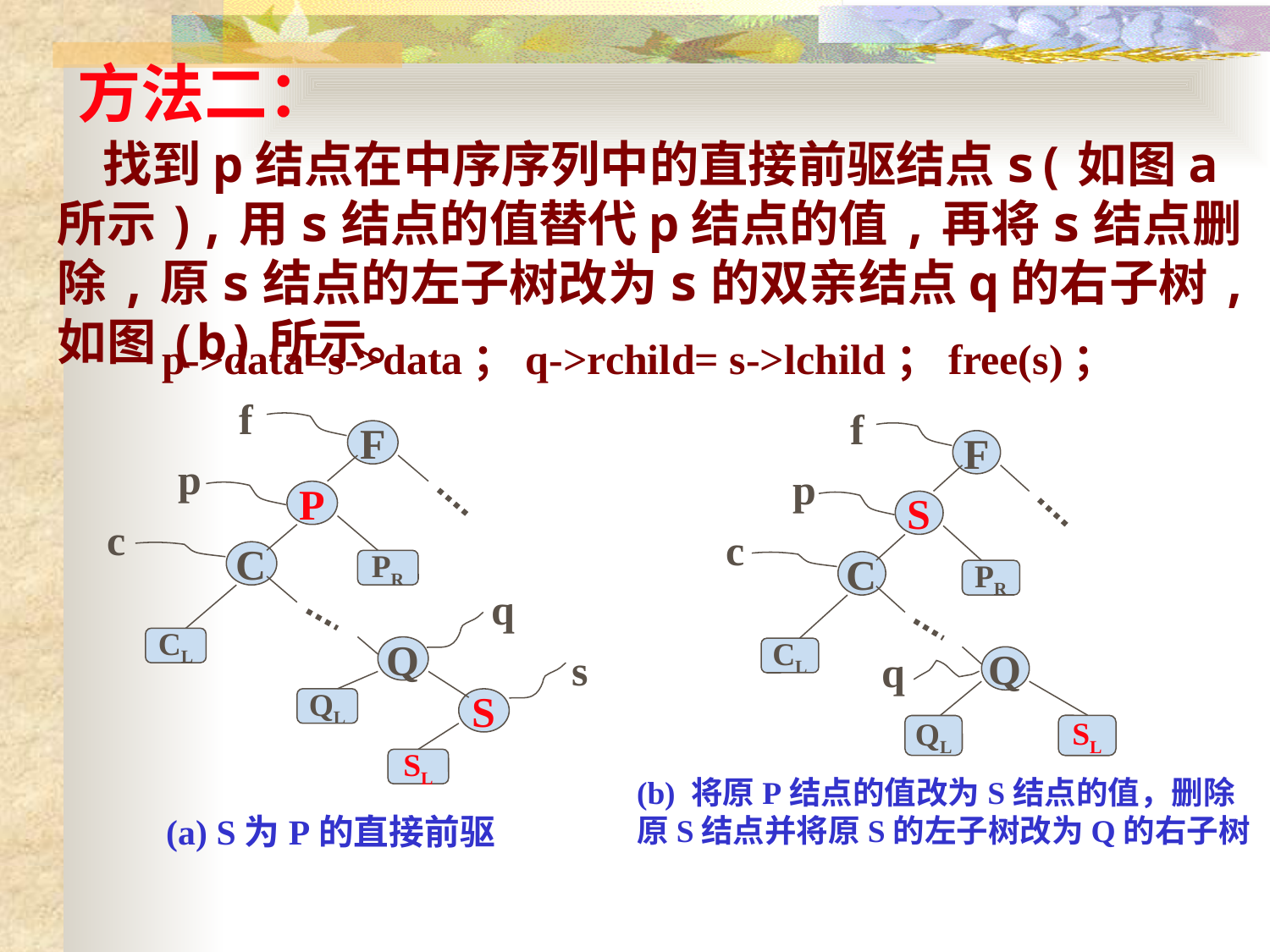

# 方法二：
   找到p结点在中序序列中的直接前驱结点s(如图a所示),用s结点的值替代p结点的值,再将s结点删除,原s结点的左子树改为s的双亲结点q的右子树,如图(b)所示。
p->data=s->data；q->rchild= s->lchild；free(s)；
f

F
p

P

c

C
PR

q

CL

Q
s

QL
S

SL
(a) S为P的直接前驱
f

F
p

S

c

C
PR

CL
q

Q

SL
QL
(b) 将原P结点的值改为S结点的值，删除原S结点并将原S的左子树改为Q的右子树